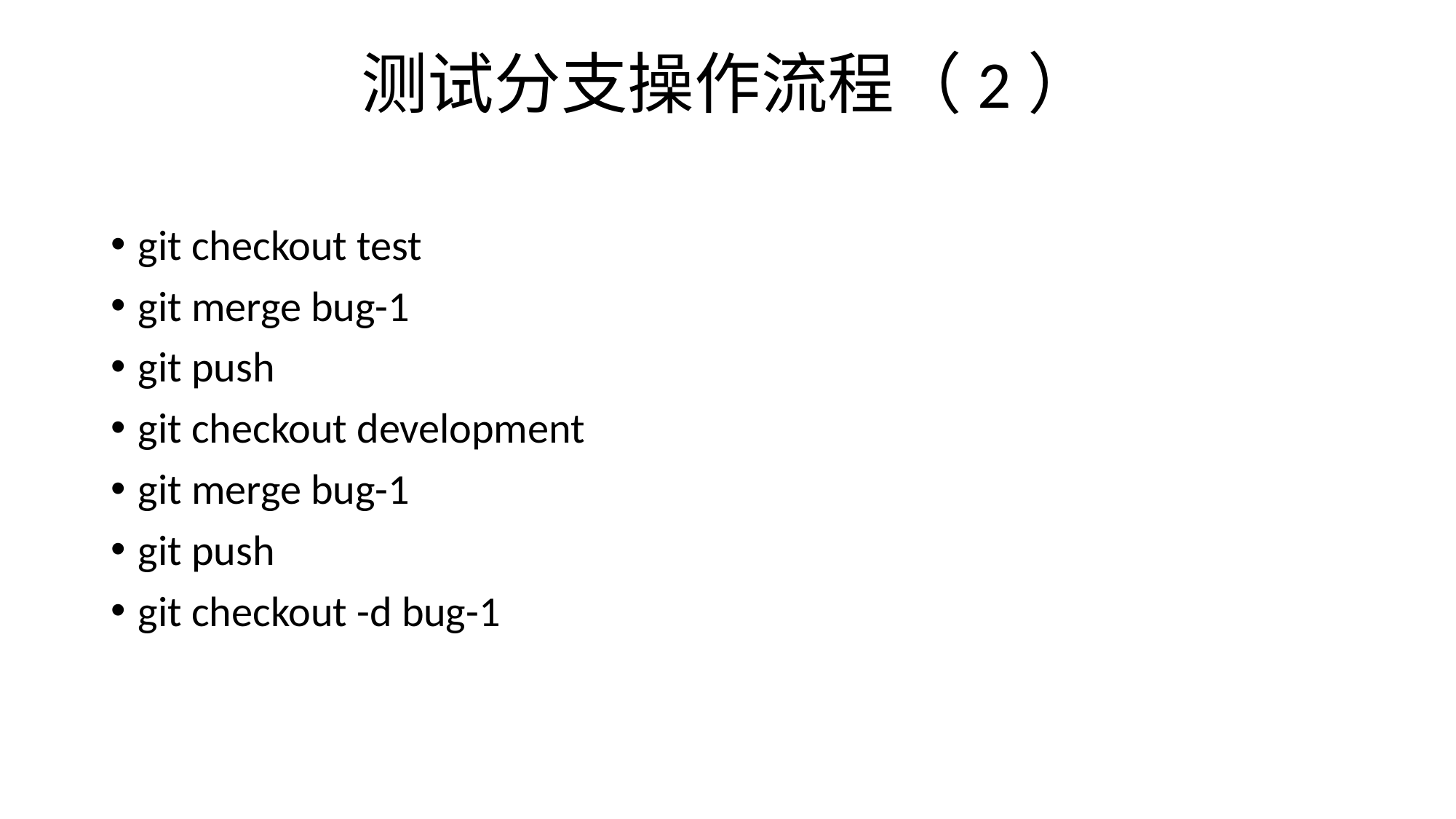

# 测试分支操作流程（2）

git checkout test
git merge bug-1
git push
git checkout development
git merge bug-1
git push
git checkout -d bug-1